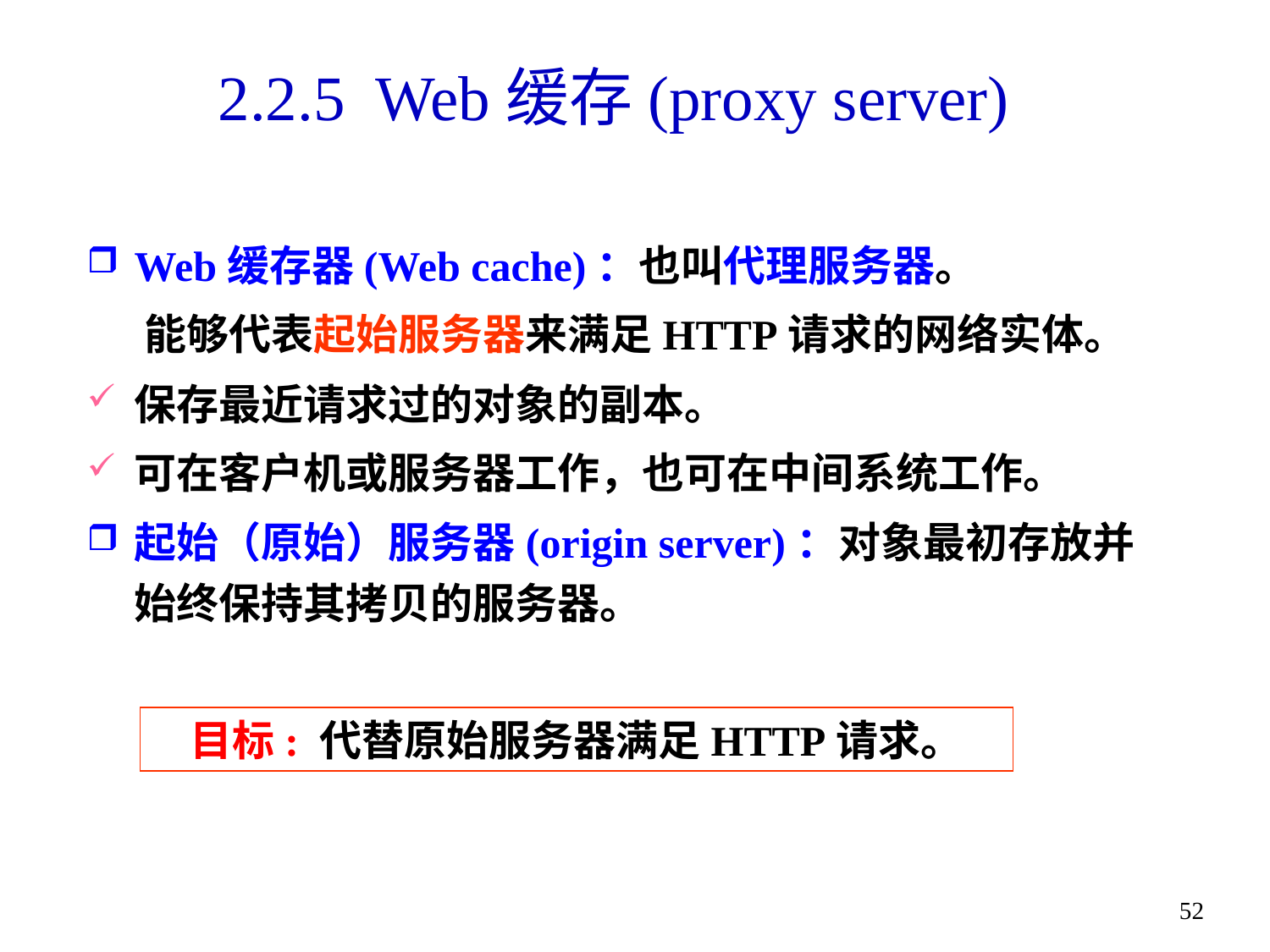

# 2.2.5  Web缓存(proxy server)
Web缓存器(Web cache)：也叫代理服务器。
     能够代表起始服务器来满足HTTP请求的网络实体。
保存最近请求过的对象的副本。
可在客户机或服务器工作，也可在中间系统工作。
起始（原始）服务器(origin server)：对象最初存放并始终保持其拷贝的服务器。
目标: 代替原始服务器满足HTTP请求。
52